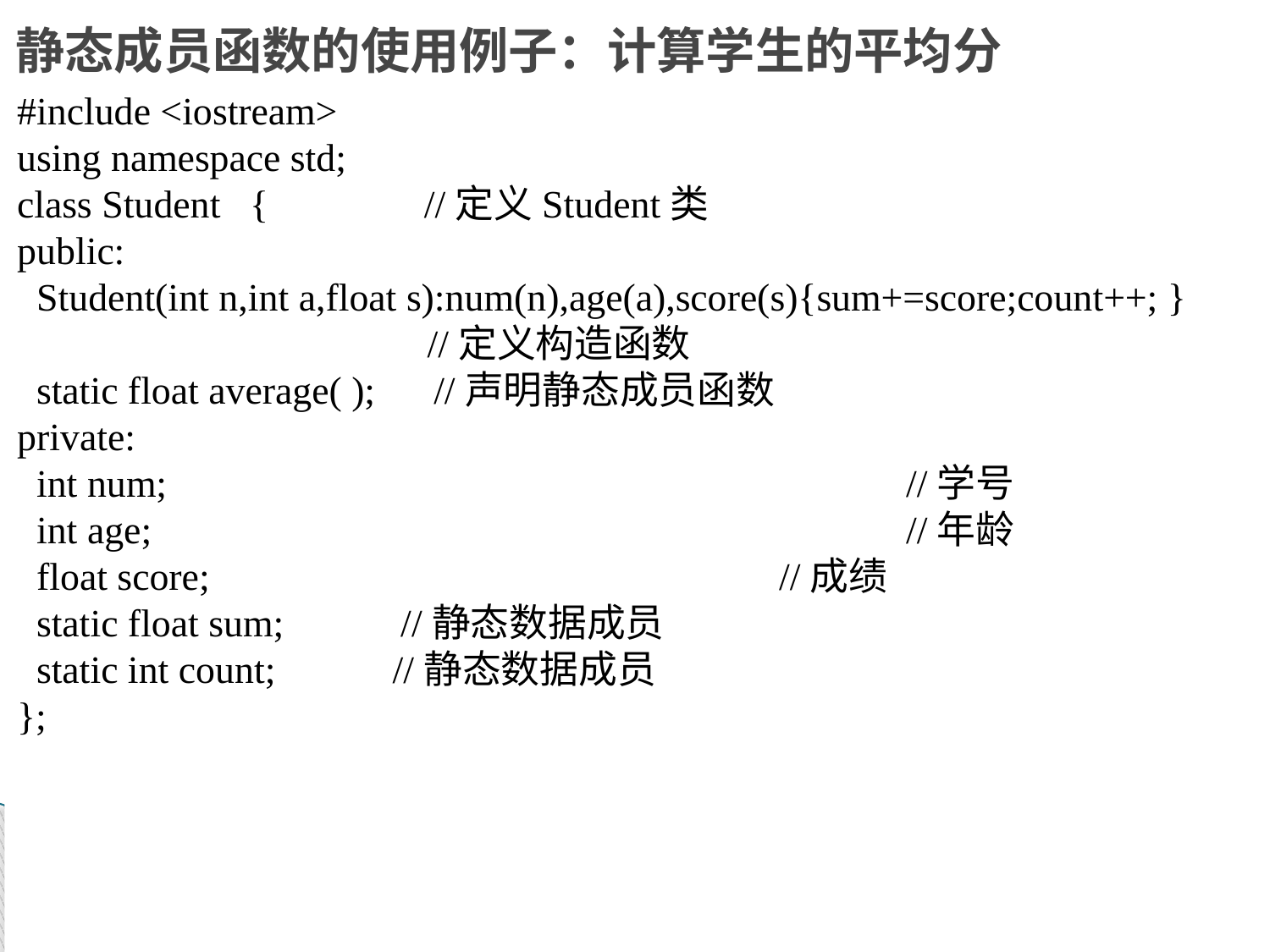

# 静态成员函数的使用例子：计算学生的平均分
#include <iostream>
using namespace std;
class Student   {                //定义Student类
public:
  Student(int n,int a,float s):num(n),age(a),score(s){sum+=score;count++; }
			   //定义构造函数
  static float average( );      //声明静态成员函数
private:
  int num;						//学号
  int age;						//年龄
  float score;					//成绩
  static float sum;            //静态数据成员
  static int count;            //静态数据成员
};
133